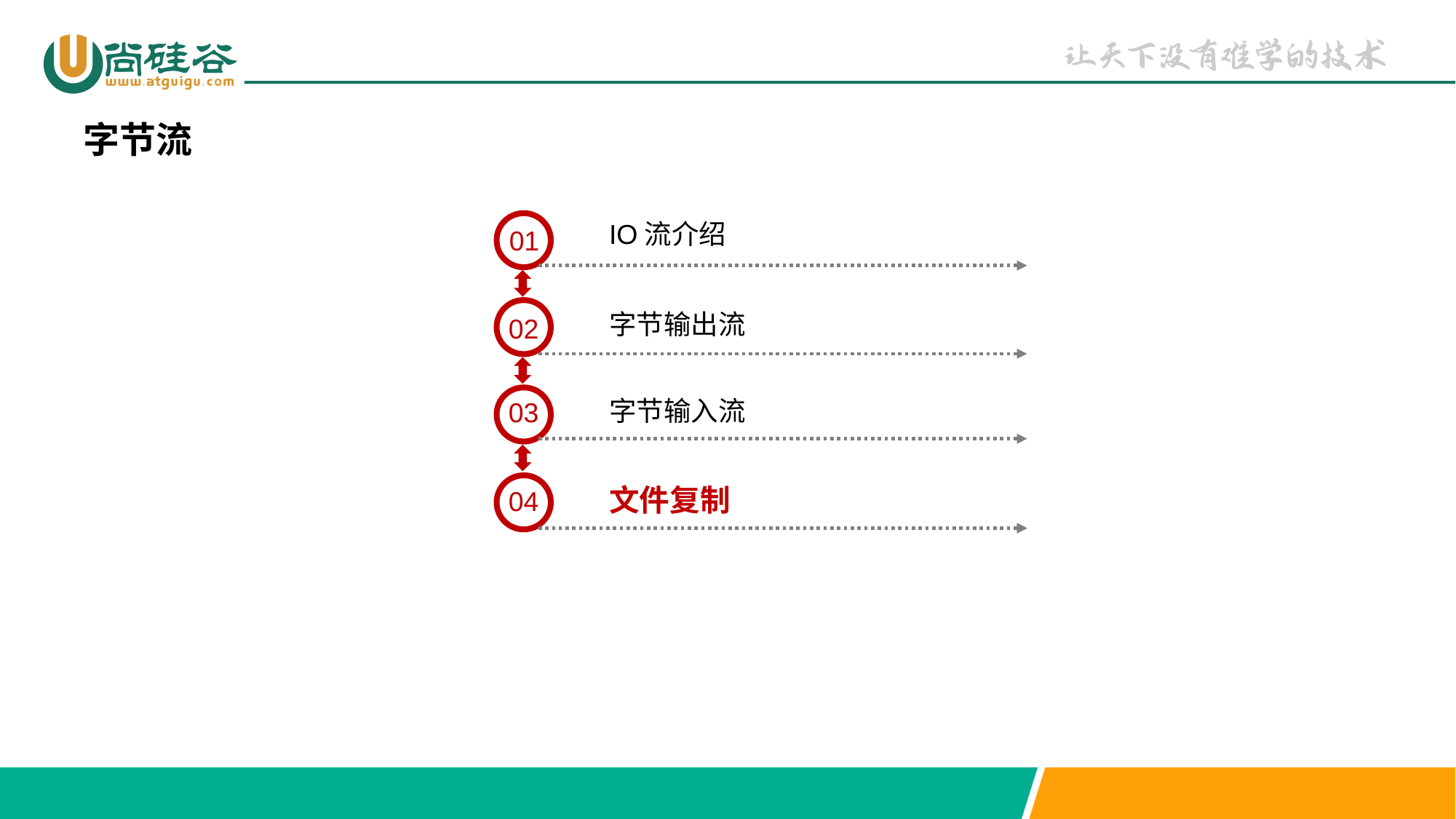

字节流

IO流介绍
01

字节输出流
02

字节输入流
03

文件复制
04